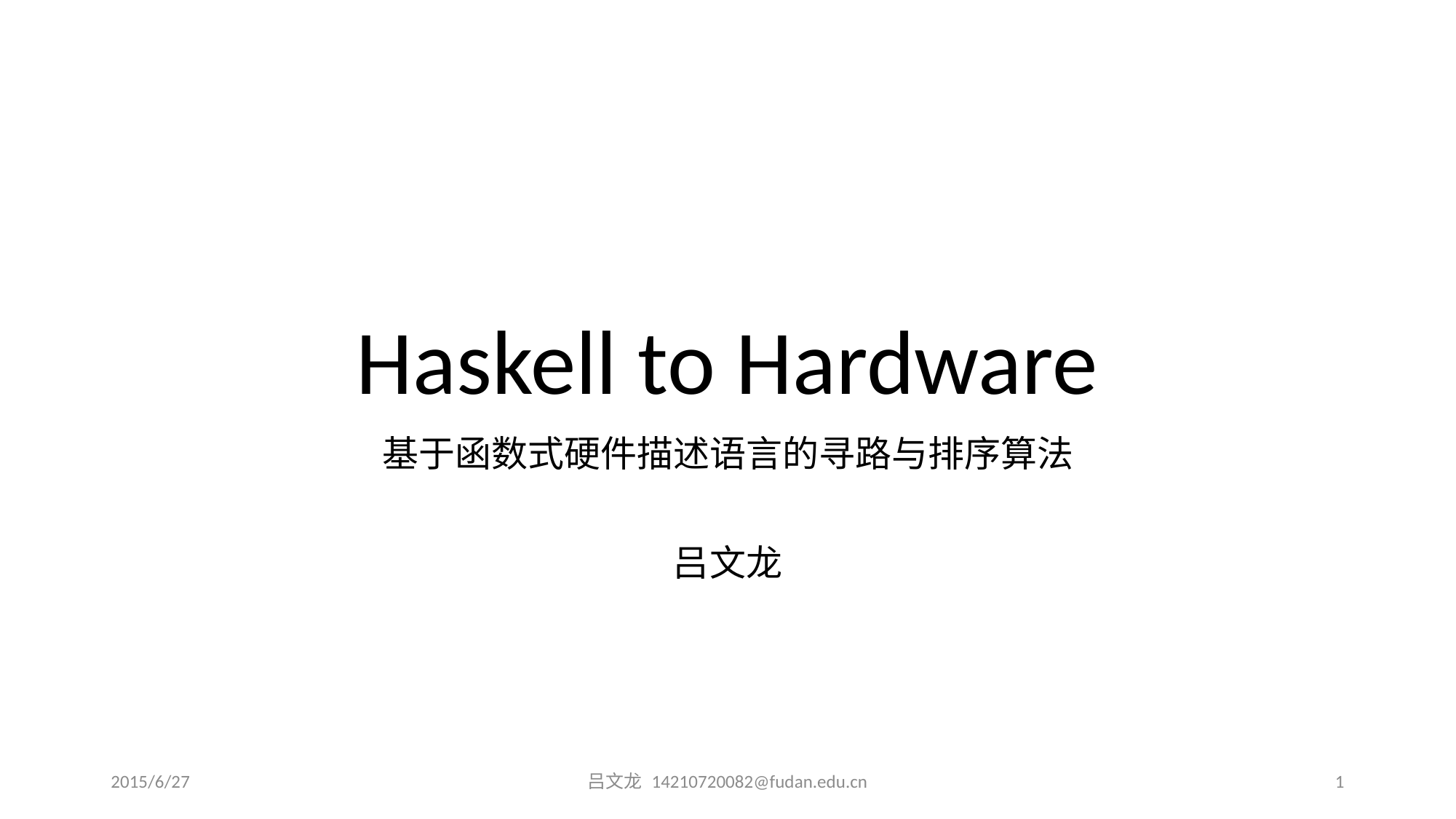

# Haskell to Hardware
基于函数式硬件描述语言的寻路与排序算法

吕文龙
2015/6/27
吕文龙 14210720082@fudan.edu.cn
1